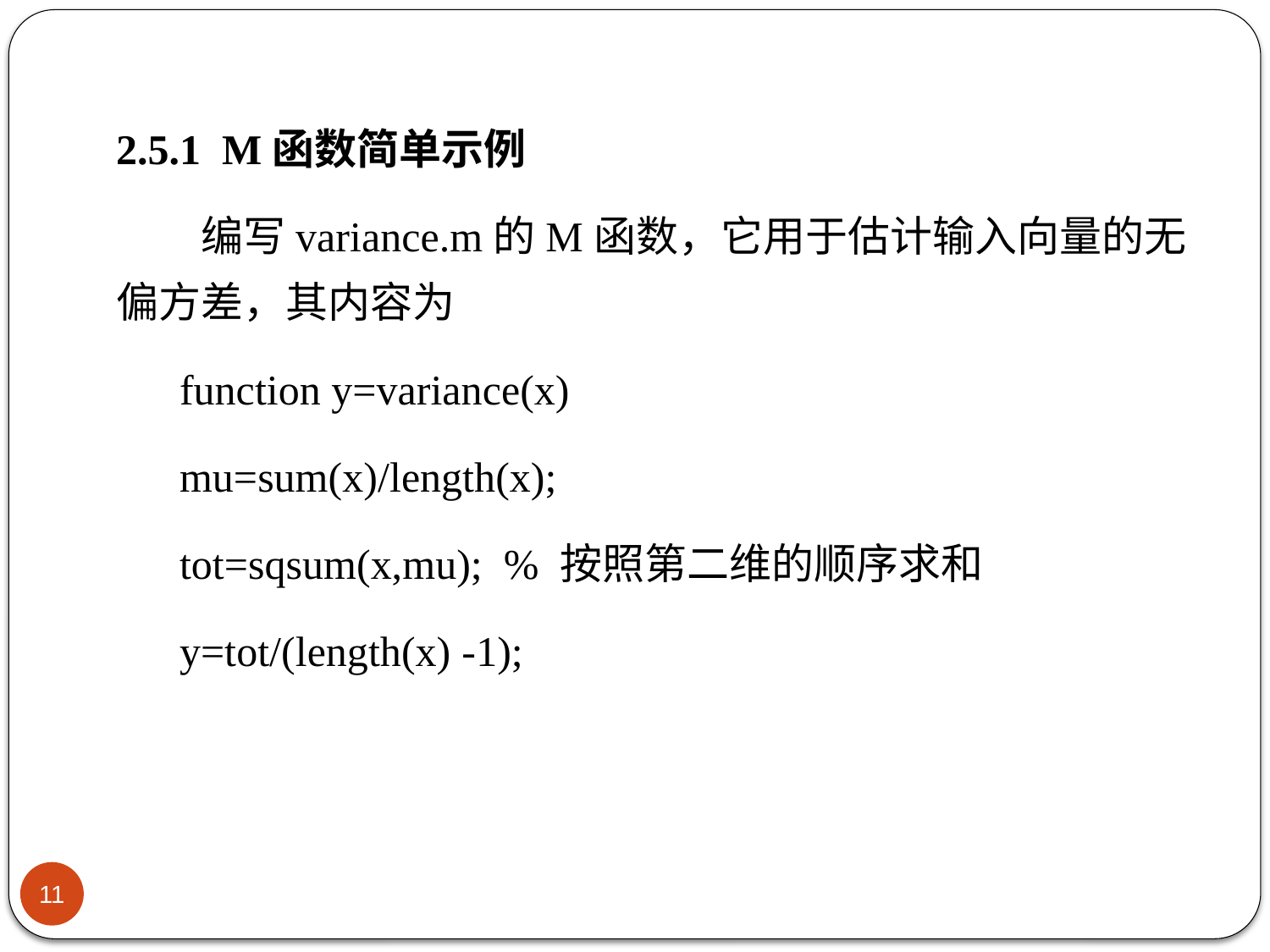

2.5.1  M函数简单示例
　　编写variance.m的M函数，它用于估计输入向量的无偏方差，其内容为
function y=variance(x)
mu=sum(x)/length(x);
tot=sqsum(x,mu);  % 按照第二维的顺序求和
y=tot/(length(x) -1);
11